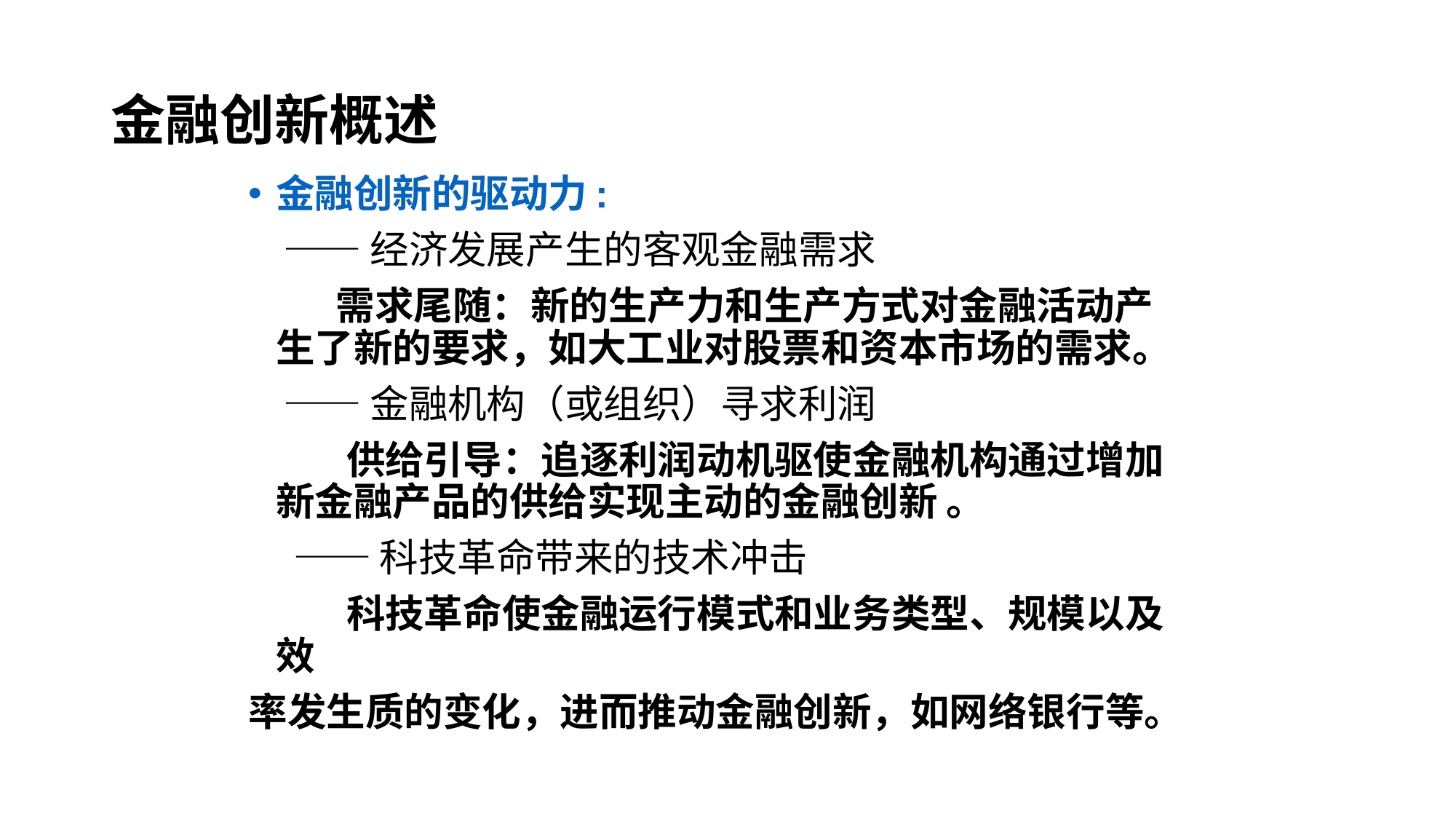

金融创新概述
金融创新的驱动力:
    ——经济发展产生的客观金融需求
         需求尾随：新的生产力和生产方式对金融活动产生了新的要求，如大工业对股票和资本市场的需求。
    ——金融机构（或组织）寻求利润
          供给引导：追逐利润动机驱使金融机构通过增加新金融产品的供给实现主动的金融创新 。
     ——科技革命带来的技术冲击
          科技革命使金融运行模式和业务类型、规模以及效
率发生质的变化，进而推动金融创新，如网络银行等。